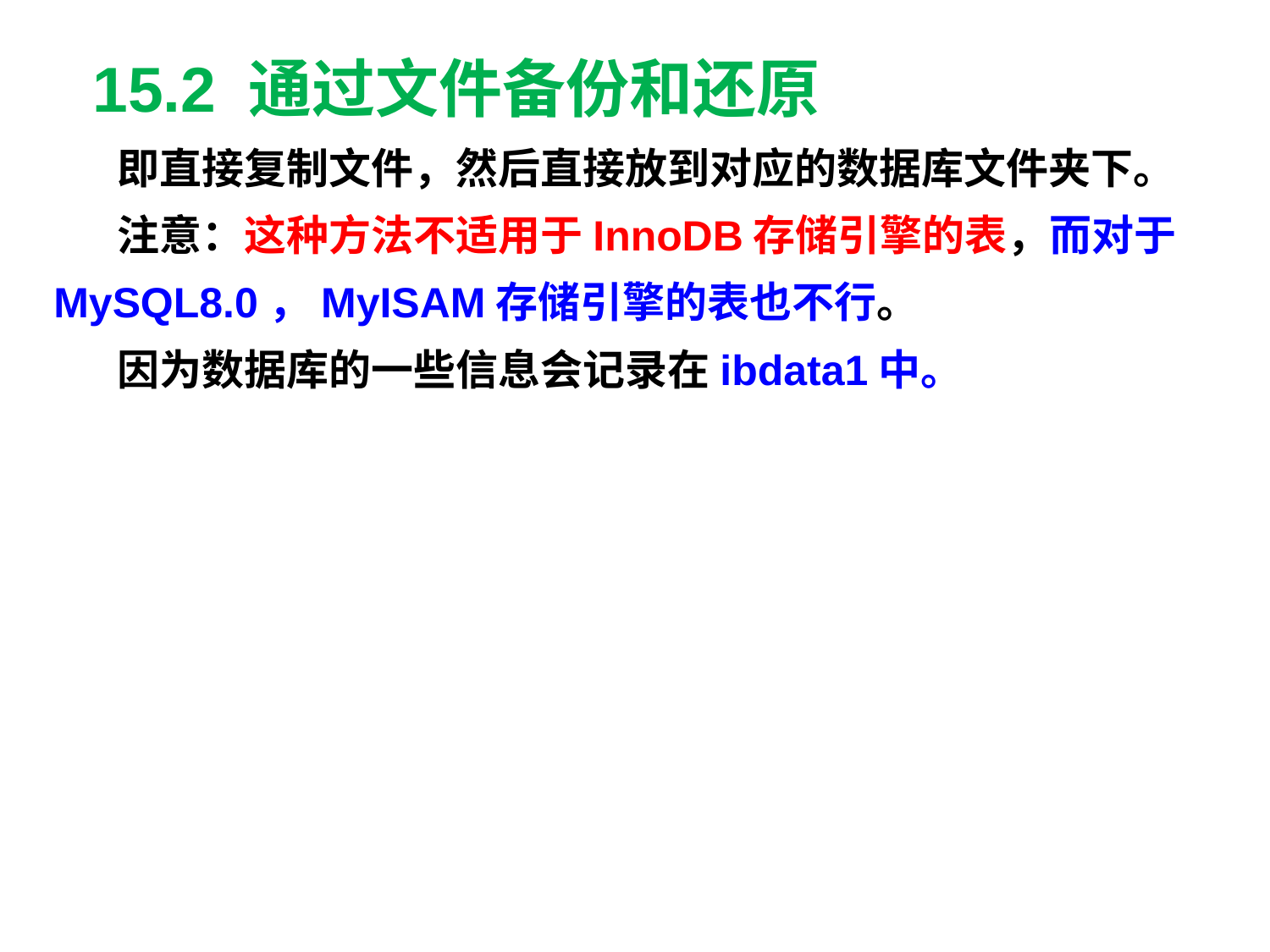

15.2 通过文件备份和还原
即直接复制文件，然后直接放到对应的数据库文件夹下。
注意：这种方法不适用于InnoDB存储引擎的表，而对于MySQL8.0，MyISAM存储引擎的表也不行。
因为数据库的一些信息会记录在ibdata1中。